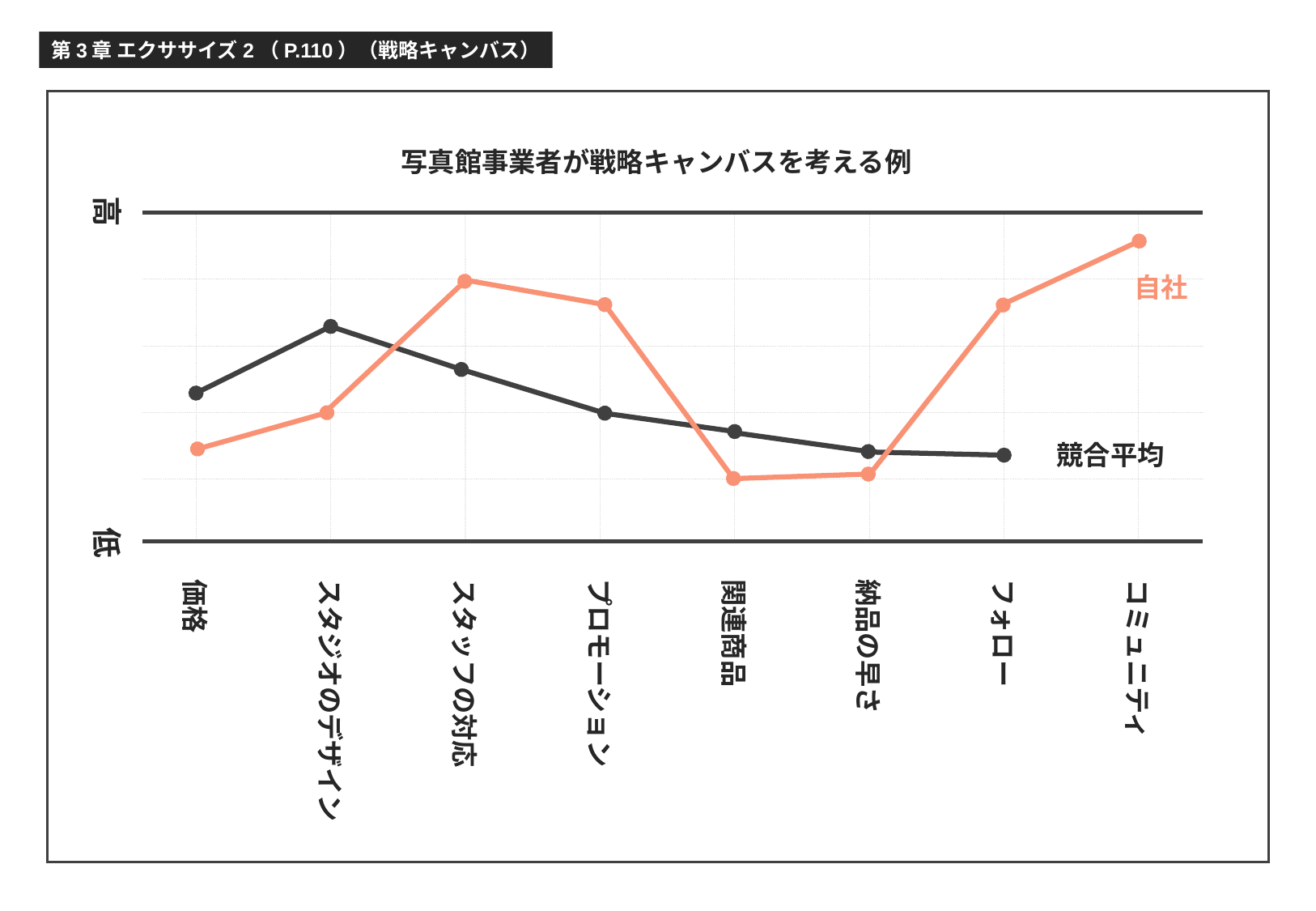

第3章 エクササイズ2（P.110）（戦略キャンバス）

写真館事業者が戦略キャンバスを考える例
高
自社
競合平均
低
価格
スタジオのデザイン
スタッフの対応
プロモーション
関連商品
納品の早さ
フォロー
コミュニティ